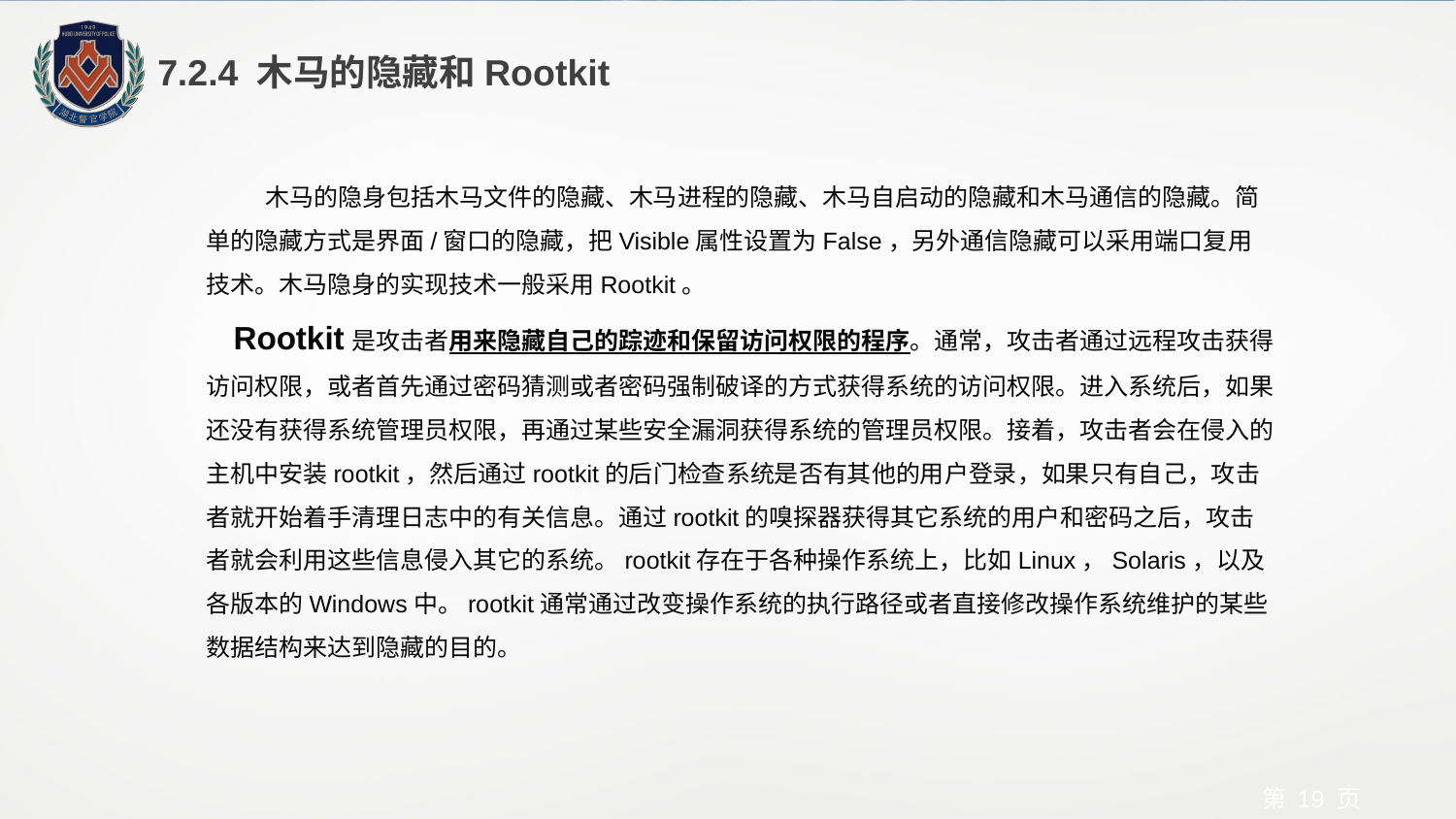

7.2.4 木马的隐藏和Rootkit
        木马的隐身包括木马文件的隐藏、木马进程的隐藏、木马自启动的隐藏和木马通信的隐藏。简单的隐藏方式是界面/窗口的隐藏，把Visible属性设置为False，另外通信隐藏可以采用端口复用技术。木马隐身的实现技术一般采用Rootkit。
    Rootkit是攻击者用来隐藏自己的踪迹和保留访问权限的程序。通常，攻击者通过远程攻击获得访问权限，或者首先通过密码猜测或者密码强制破译的方式获得系统的访问权限。进入系统后，如果还没有获得系统管理员权限，再通过某些安全漏洞获得系统的管理员权限。接着，攻击者会在侵入的主机中安装rootkit，然后通过rootkit的后门检查系统是否有其他的用户登录，如果只有自己，攻击者就开始着手清理日志中的有关信息。通过rootkit的嗅探器获得其它系统的用户和密码之后，攻击者就会利用这些信息侵入其它的系统。rootkit存在于各种操作系统上，比如Linux，Solaris，以及各版本的Windows中。rootkit通常通过改变操作系统的执行路径或者直接修改操作系统维护的某些数据结构来达到隐藏的目的。